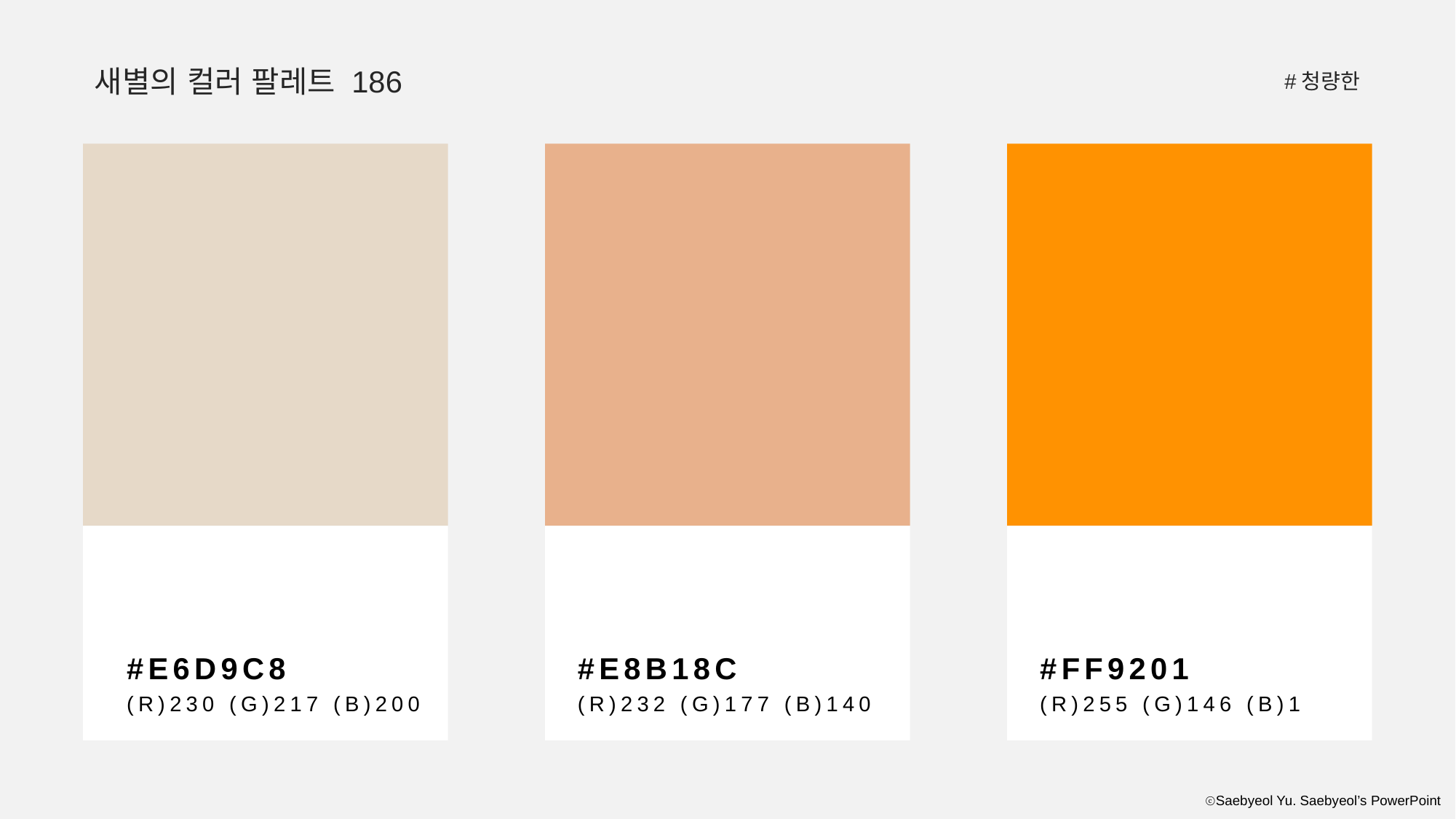

새별의 컬러 팔레트 186
#청량한

#E6D9C8
(R)230 (G)217 (B)200
#E8B18C
(R)232 (G)177 (B)140
#FF9201
(R)255 (G)146 (B)1